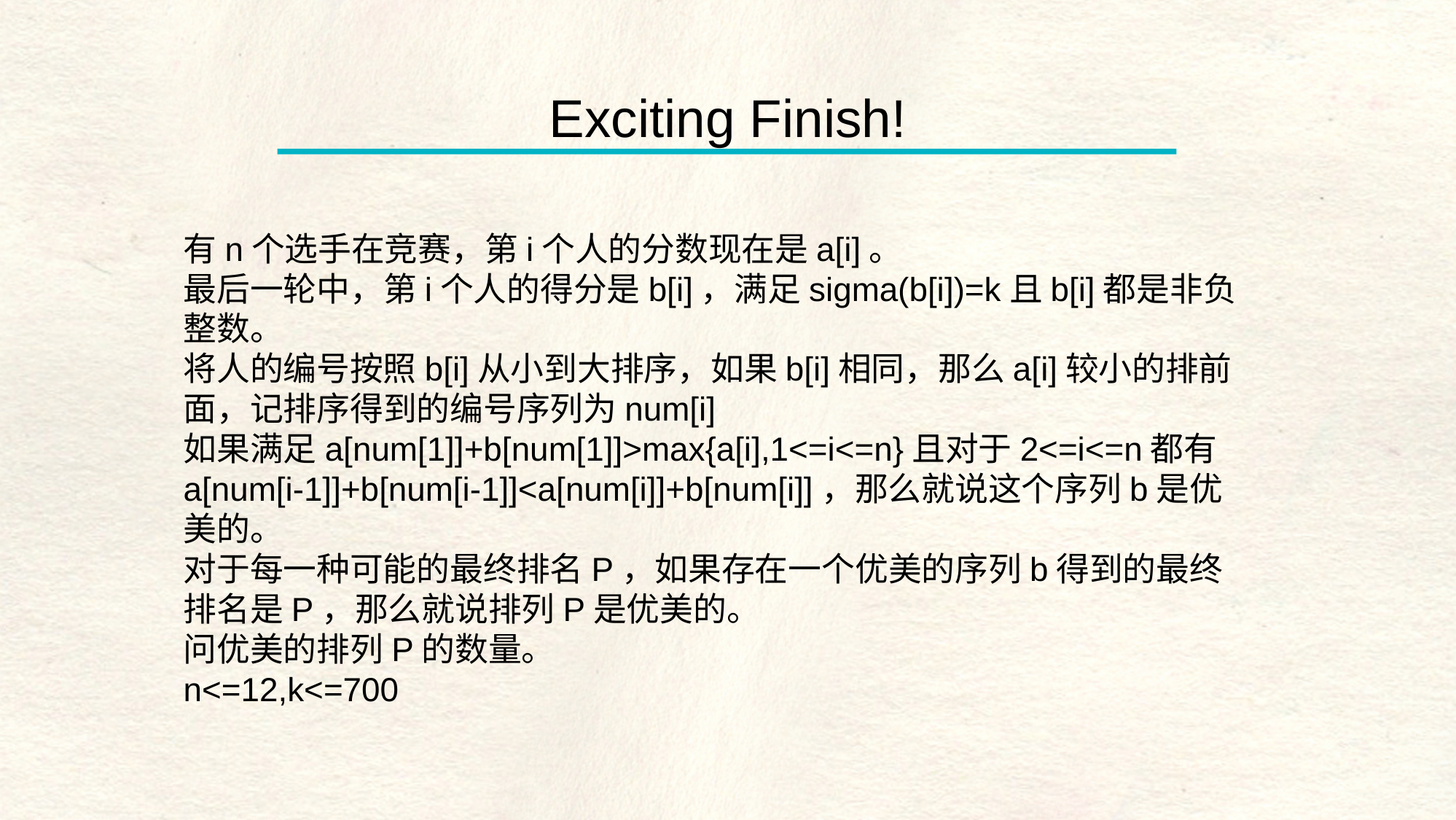

Exciting Finish!

有n个选手在竞赛，第i个人的分数现在是a[i]。
最后一轮中，第i个人的得分是b[i]，满足sigma(b[i])=k且b[i]都是非负整数。
将人的编号按照b[i]从小到大排序，如果b[i]相同，那么a[i]较小的排前面，记排序得到的编号序列为num[i]
如果满足a[num[1]]+b[num[1]]>max{a[i],1<=i<=n}且对于2<=i<=n都有a[num[i-1]]+b[num[i-1]]<a[num[i]]+b[num[i]]，那么就说这个序列b是优美的。
对于每一种可能的最终排名P，如果存在一个优美的序列b得到的最终排名是P，那么就说排列P是优美的。
问优美的排列P的数量。
n<=12,k<=700